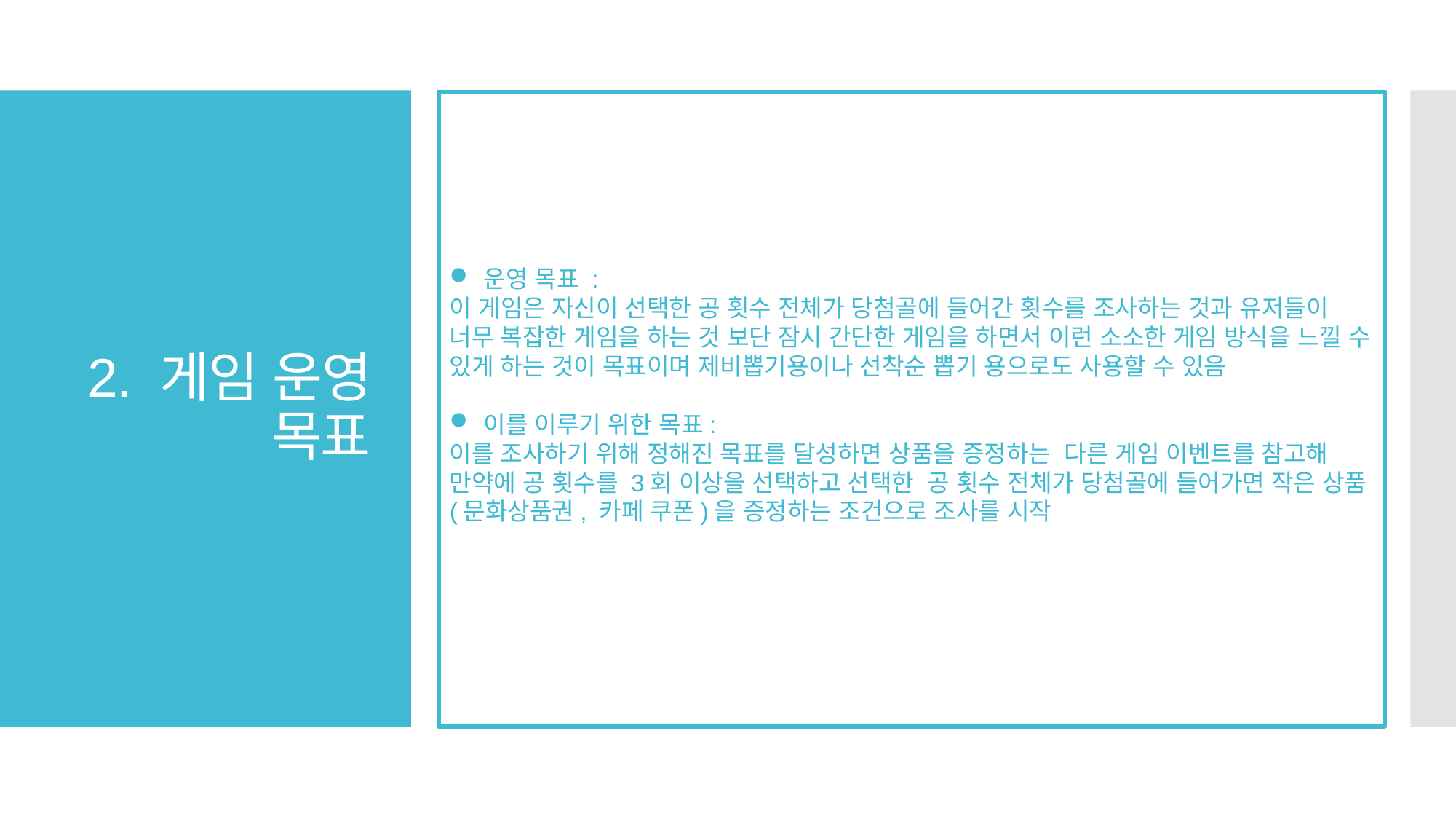

운영 목표 :
이 게임은 자신이 선택한 공 횟수 전체가 당첨골에 들어간 횟수를 조사하는 것과 유저들이 너무 복잡한 게임을 하는 것 보단 잠시 간단한 게임을 하면서 이런 소소한 게임 방식을 느낄 수 있게 하는 것이 목표이며 제비뽑기용이나 선착순 뽑기 용으로도 사용할 수 있음

이를 이루기 위한 목표:
이를 조사하기 위해 정해진 목표를 달성하면 상품을 증정하는  다른 게임 이벤트를 참고해 만약에 공 횟수를 3회 이상을 선택하고 선택한  공 횟수 전체가 당첨골에 들어가면 작은 상품(문화상품권, 카페 쿠폰)을 증정하는 조건으로 조사를 시작

# 2. 게임 운영 목표